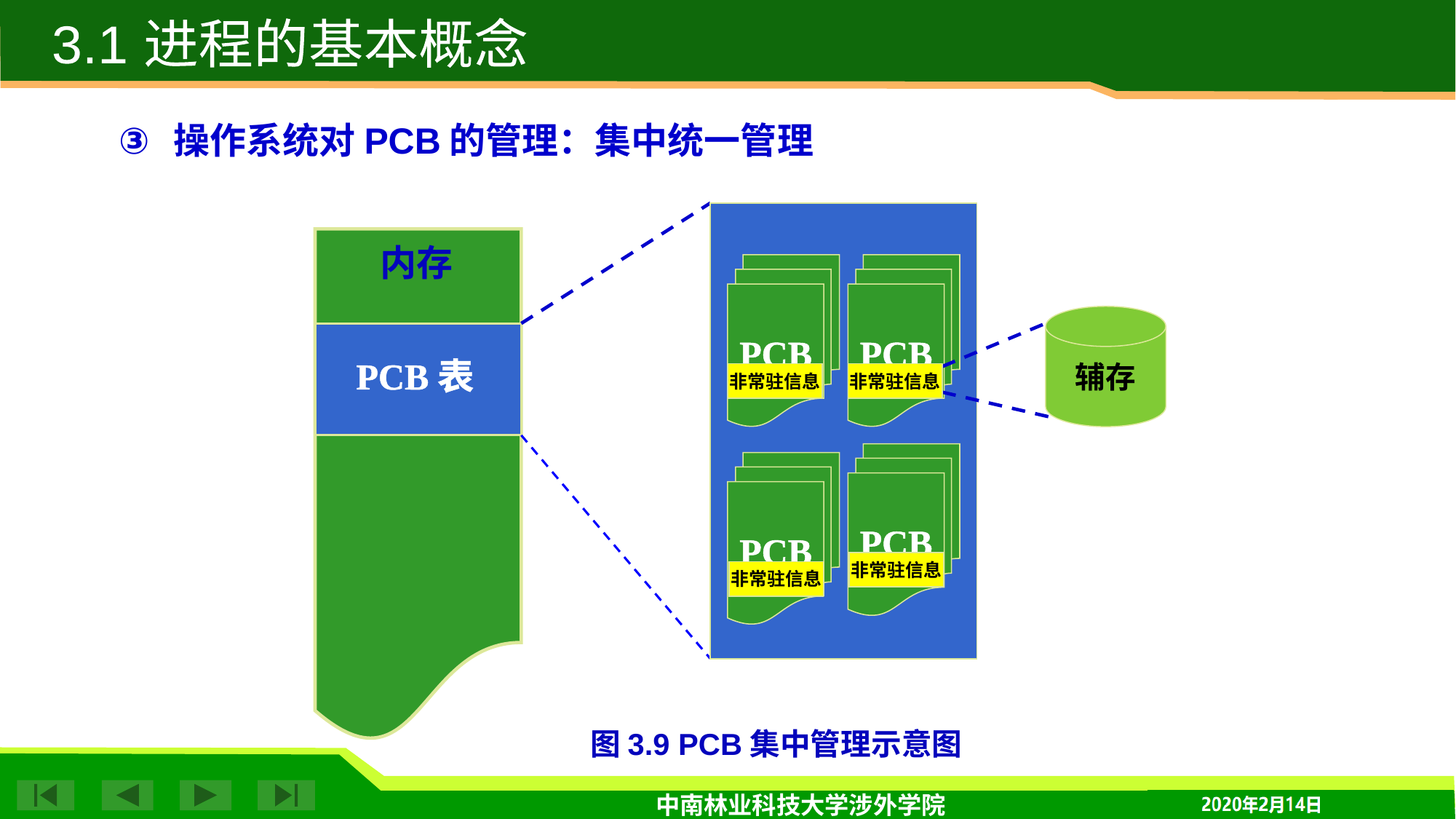

3.1 进程的基本概念
操作系统对PCB的管理：集中统一管理

PCB
PCB

PCB
PCB

内存
辅存

PCB表
非常驻信息
非常驻信息
非常驻信息
非常驻信息
图3.9 PCB集中管理示意图